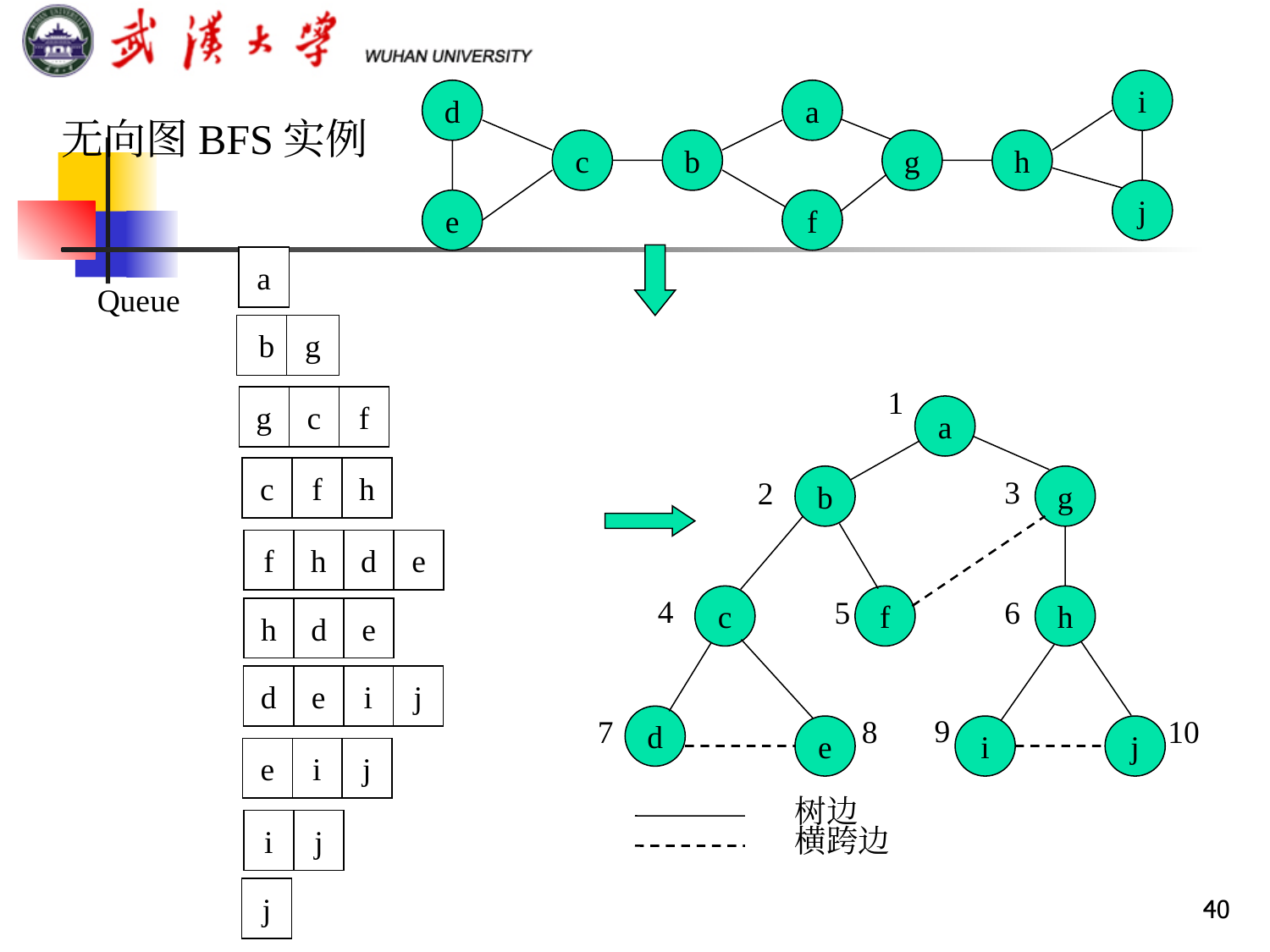

i
d
a
无向图BFS实例

c
b
g
h

j
e
f

a
Queue
b
g
1
g
c
f
a

c
f
h
b
g
3
2

f
h
d
e
4
c
f
h
5
6
h
d
e

d
e
i
j
9
7
10
8
d
e
i
j
e
i
j

树边
i
j
横跨边

40
j